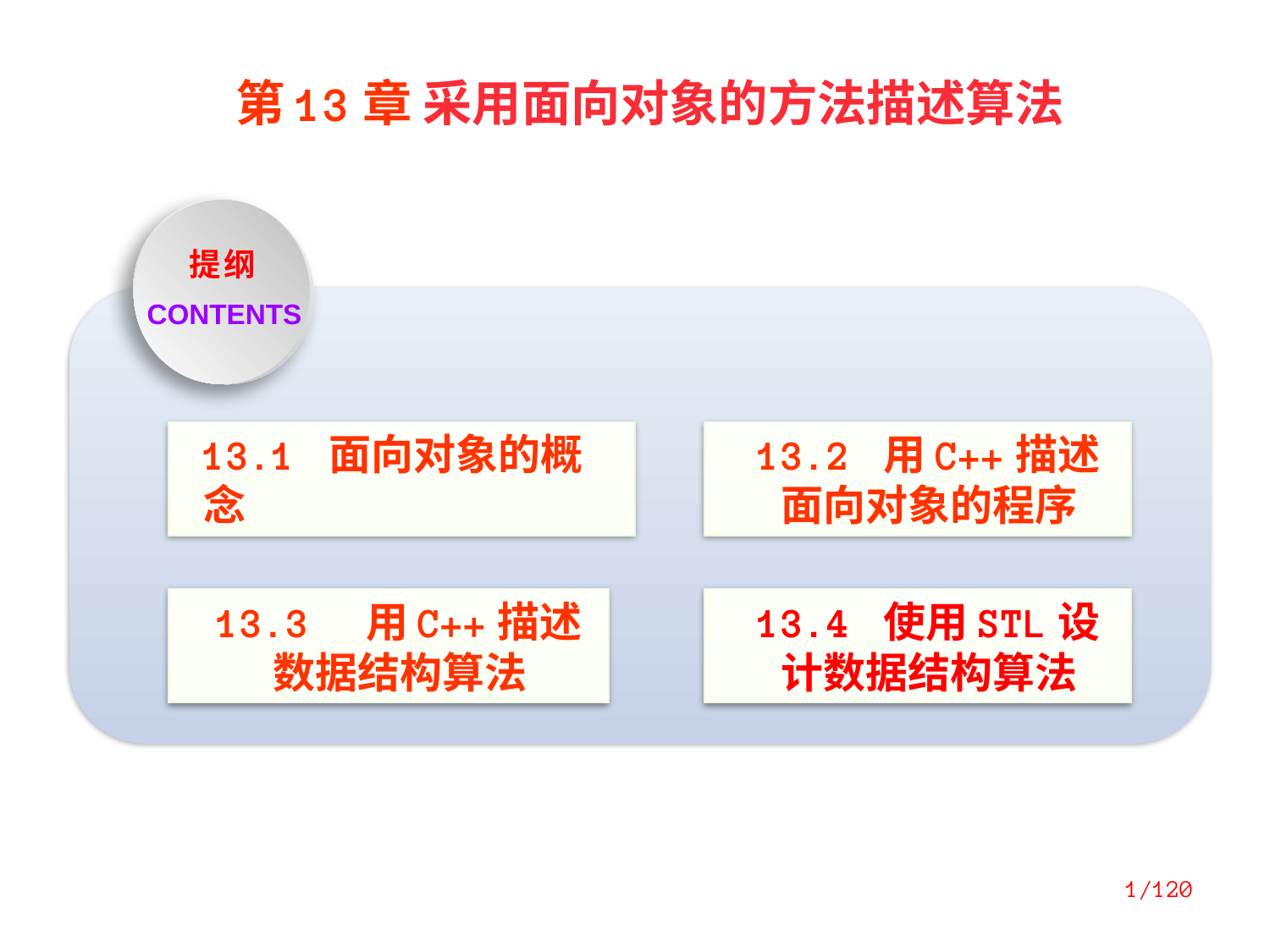

第13章 采用面向对象的方法描述算法

提纲
CONTENTS

13.1 面向对象的概念
13.2 用C++描述面向对象的程序
13.3  用C++描述数据结构算法
13.4 使用STL设计数据结构算法
1/120